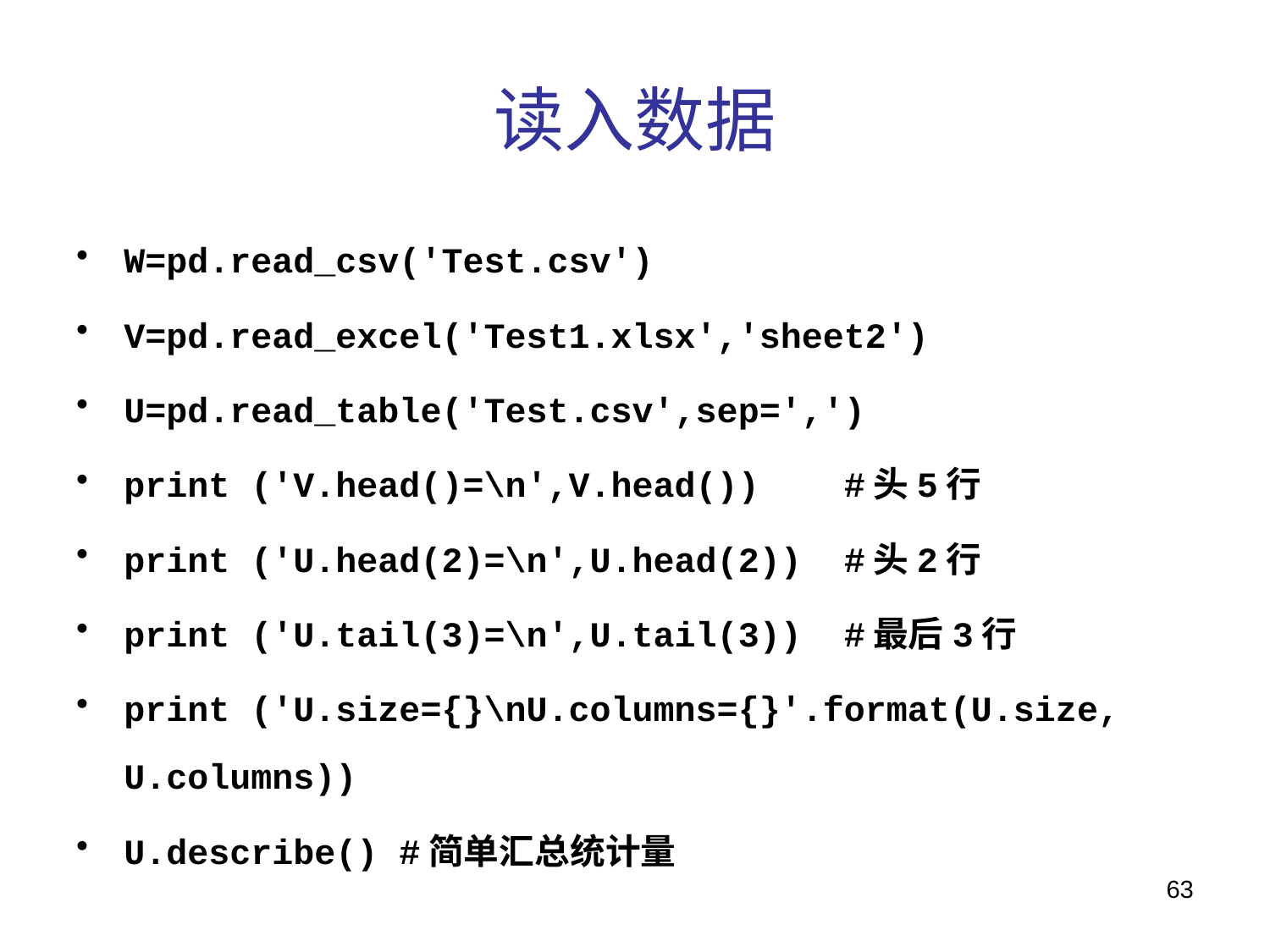

# 读入数据
W=pd.read_csv('Test.csv')
V=pd.read_excel('Test1.xlsx','sheet2')
U=pd.read_table('Test.csv',sep=',')
print ('V.head()=\n',V.head())    #头5行
print ('U.head(2)=\n',U.head(2))  #头2行
print ('U.tail(3)=\n',U.tail(3))  #最后3行
print ('U.size={}\nU.columns={}'.format(U.size, U.columns))
U.describe() #简单汇总统计量
63